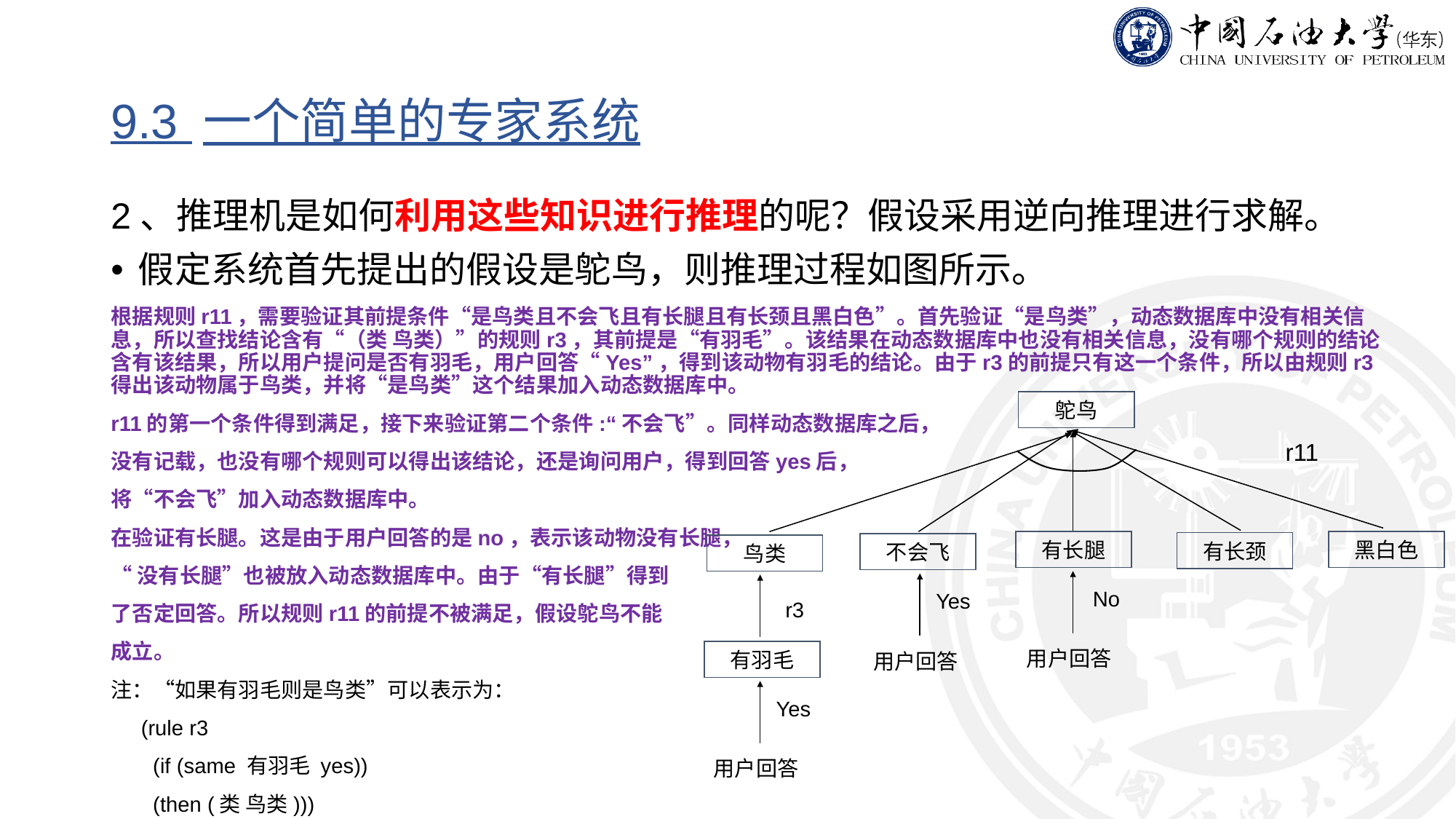

# 9.3 一个简单的专家系统
2、推理机是如何利用这些知识进行推理的呢？假设采用逆向推理进行求解。
假定系统首先提出的假设是鸵鸟，则推理过程如图所示。
根据规则r11，需要验证其前提条件“是鸟类且不会飞且有长腿且有长颈且黑白色”。首先验证“是鸟类”，动态数据库中没有相关信息，所以查找结论含有“（类 鸟类）”的规则r3，其前提是“有羽毛”。该结果在动态数据库中也没有相关信息，没有哪个规则的结论含有该结果，所以用户提问是否有羽毛，用户回答“Yes”，得到该动物有羽毛的结论。由于r3的前提只有这一个条件，所以由规则r3得出该动物属于鸟类，并将“是鸟类”这个结果加入动态数据库中。
r11的第一个条件得到满足，接下来验证第二个条件:“不会飞”。同样动态数据库之后，
没有记载，也没有哪个规则可以得出该结论，还是询问用户，得到回答yes后，
将“不会飞”加入动态数据库中。
在验证有长腿。这是由于用户回答的是no，表示该动物没有长腿，
“没有长腿”也被放入动态数据库中。由于“有长腿”得到
了否定回答。所以规则r11的前提不被满足，假设鸵鸟不能
成立。
注：“如果有羽毛则是鸟类”可以表示为：
     (rule r3
       (if (same 有羽毛 yes))
       (then (类 鸟类)))

鸵鸟
r11

有长腿
黑白色
有长颈
不会飞
鸟类
No
Yes
r3
用户回答
有羽毛
用户回答
Yes
用户回答